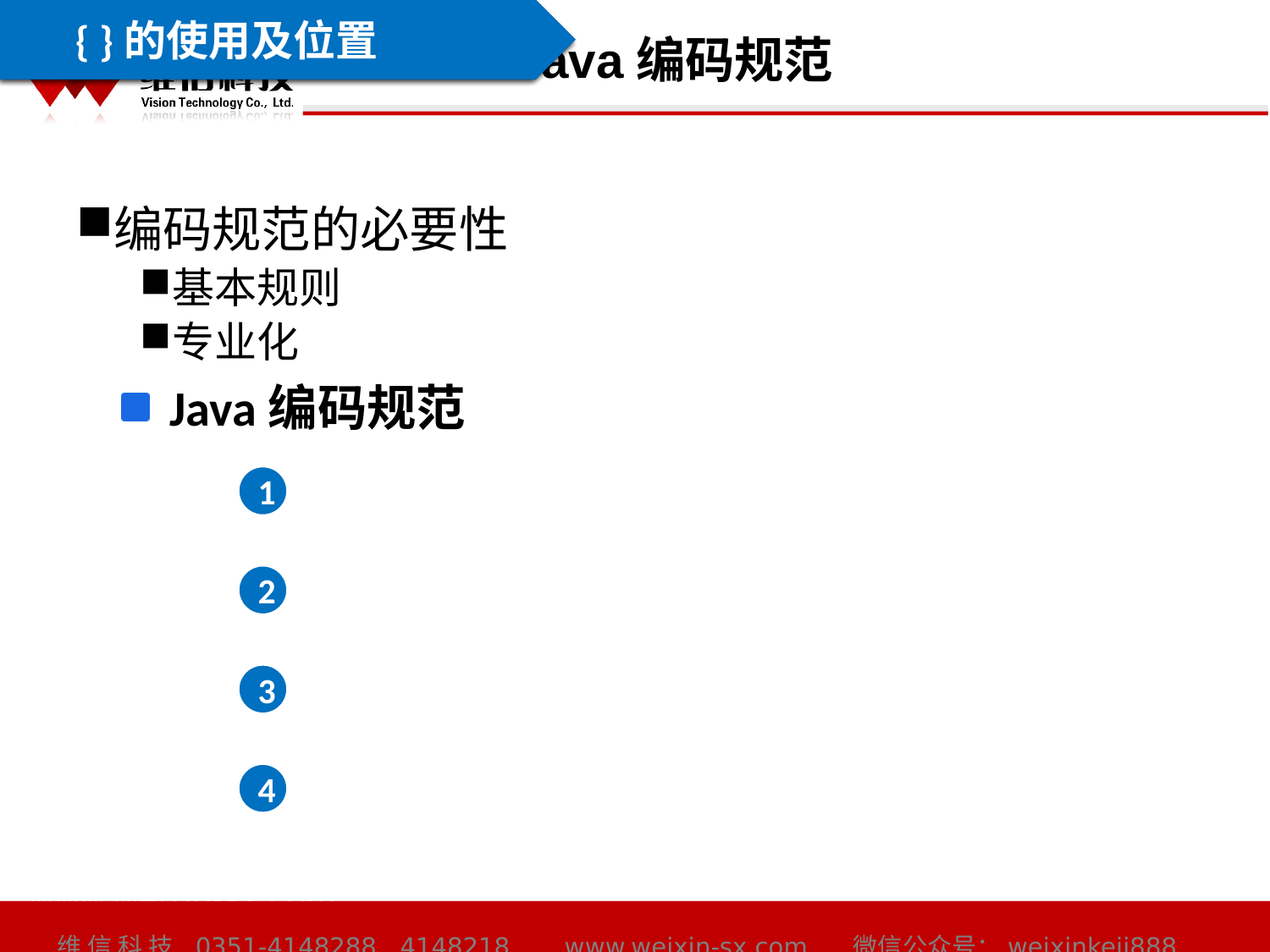

# Java编码规范
编码规范的必要性
基本规则
专业化

Java编码规范

      类名使用public修饰
1
      一行只写一条语句
2
      { }的使用及位置
3
      代码缩进
4